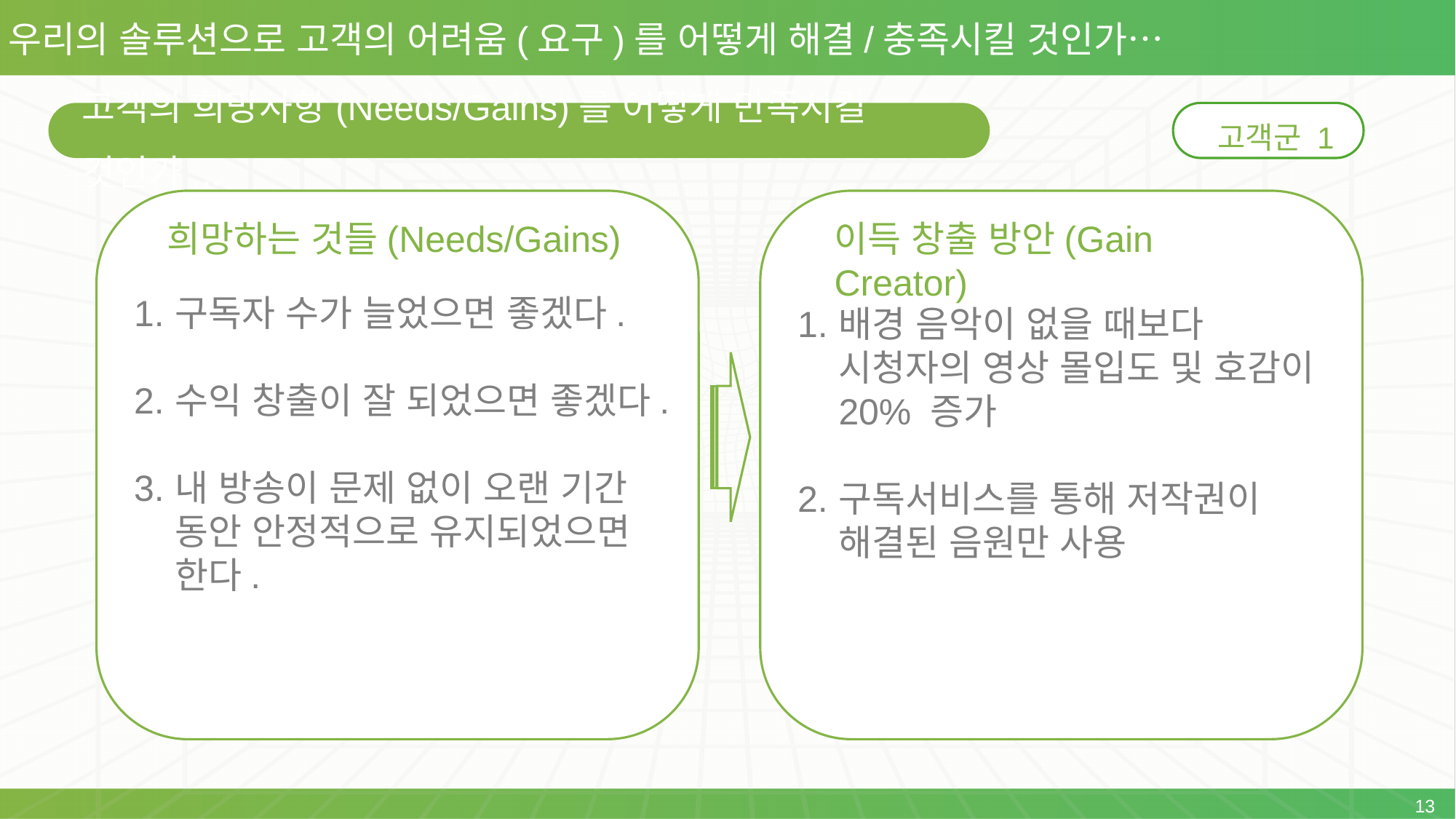

우리의 솔루션으로 고객의 어려움(요구)를 어떻게 해결/충족시킬 것인가…
고객의 희망사항(Needs/Gains)를 어떻게 만족시킬 것인가...
고객군 1

구독자 수가 늘었으면 좋겠다.

수익 창출이 잘 되었으면 좋겠다.

내 방송이 문제 없이 오랜 기간 동안 안정적으로 유지되었으면 한다.

배경 음악이 없을 때보다 시청자의 영상 몰입도 및 호감이 20% 증가

구독서비스를 통해 저작권이 해결된 음원만 사용

이득 창출 방안(Gain Creator)
희망하는 것들(Needs/Gains)

13